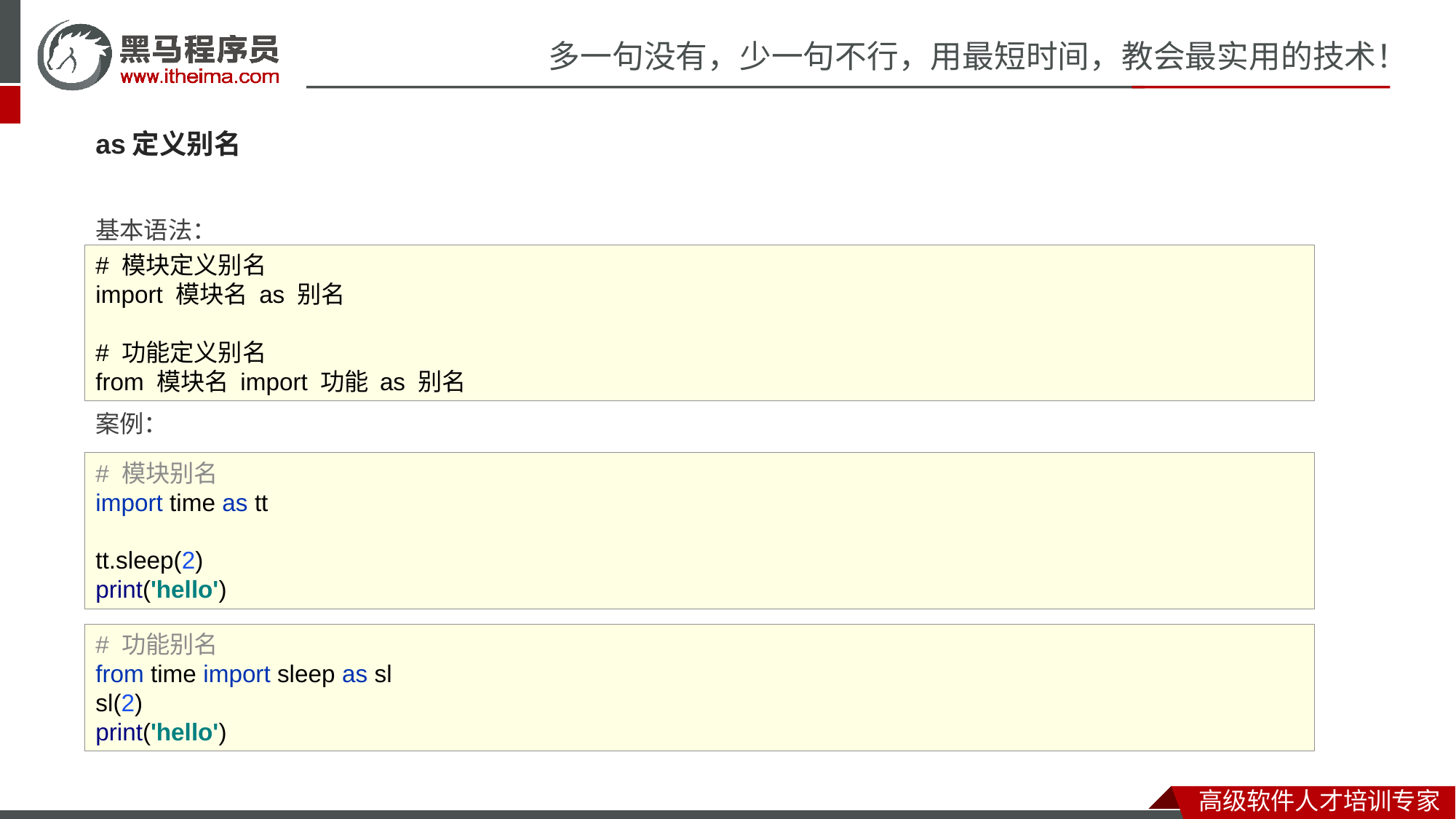

as定义别名
基本语法：

案例：
# 模块定义别名
import 模块名 as 别名

# 功能定义别名
from 模块名 import 功能 as 别名
# 模块别名 import time as tt tt.sleep(2) print('hello')
# 功能别名 from time import sleep as sl sl(2) print('hello')